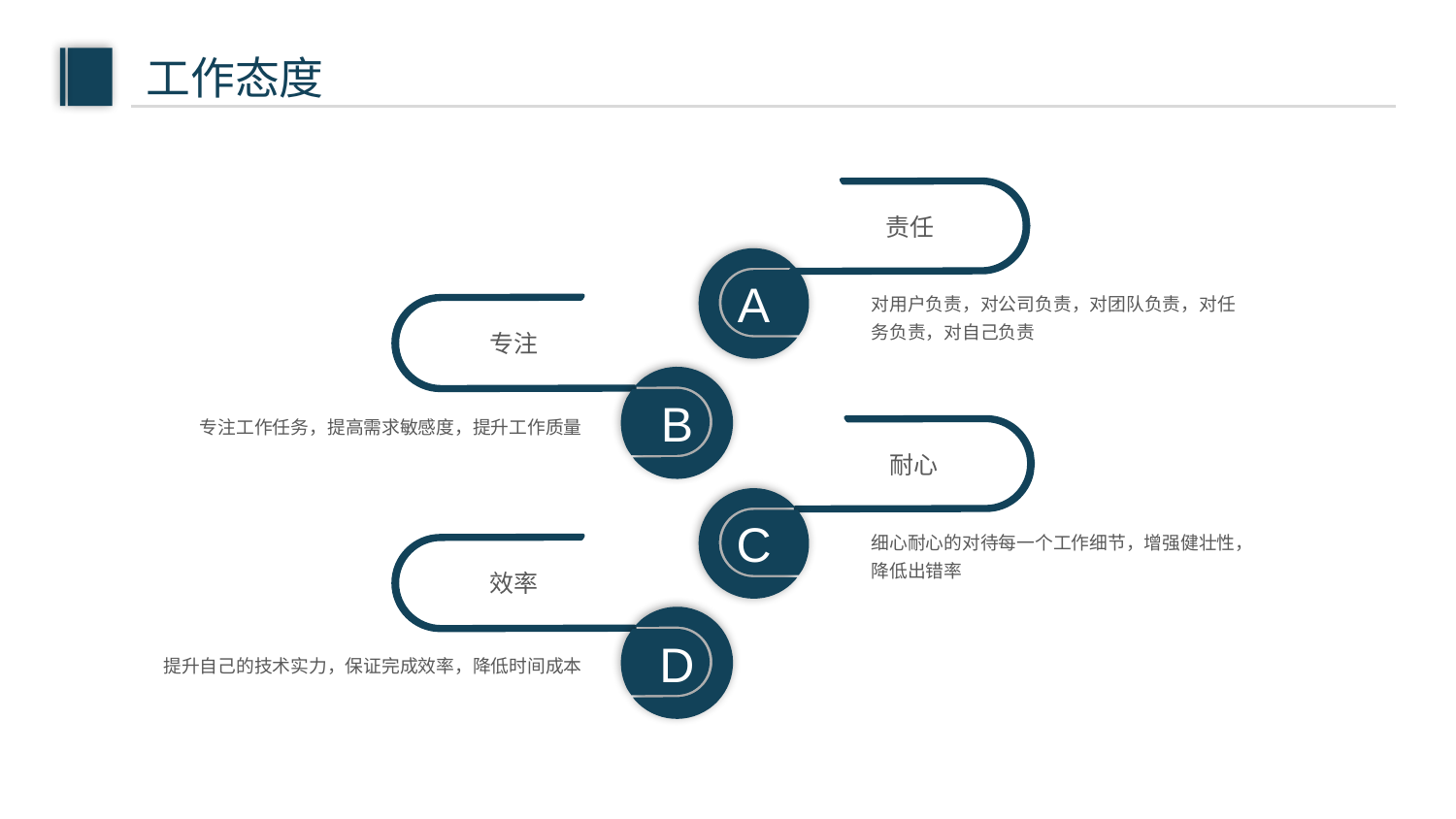

工作态度

责任
A
对用户负责，对公司负责，对团队负责，对任务负责，对自己负责
专注
B
专注工作任务，提高需求敏感度，提升工作质量
耐心
C
细心耐心的对待每一个工作细节，增强健壮性，降低出错率
效率
D
提升自己的技术实力，保证完成效率，降低时间成本